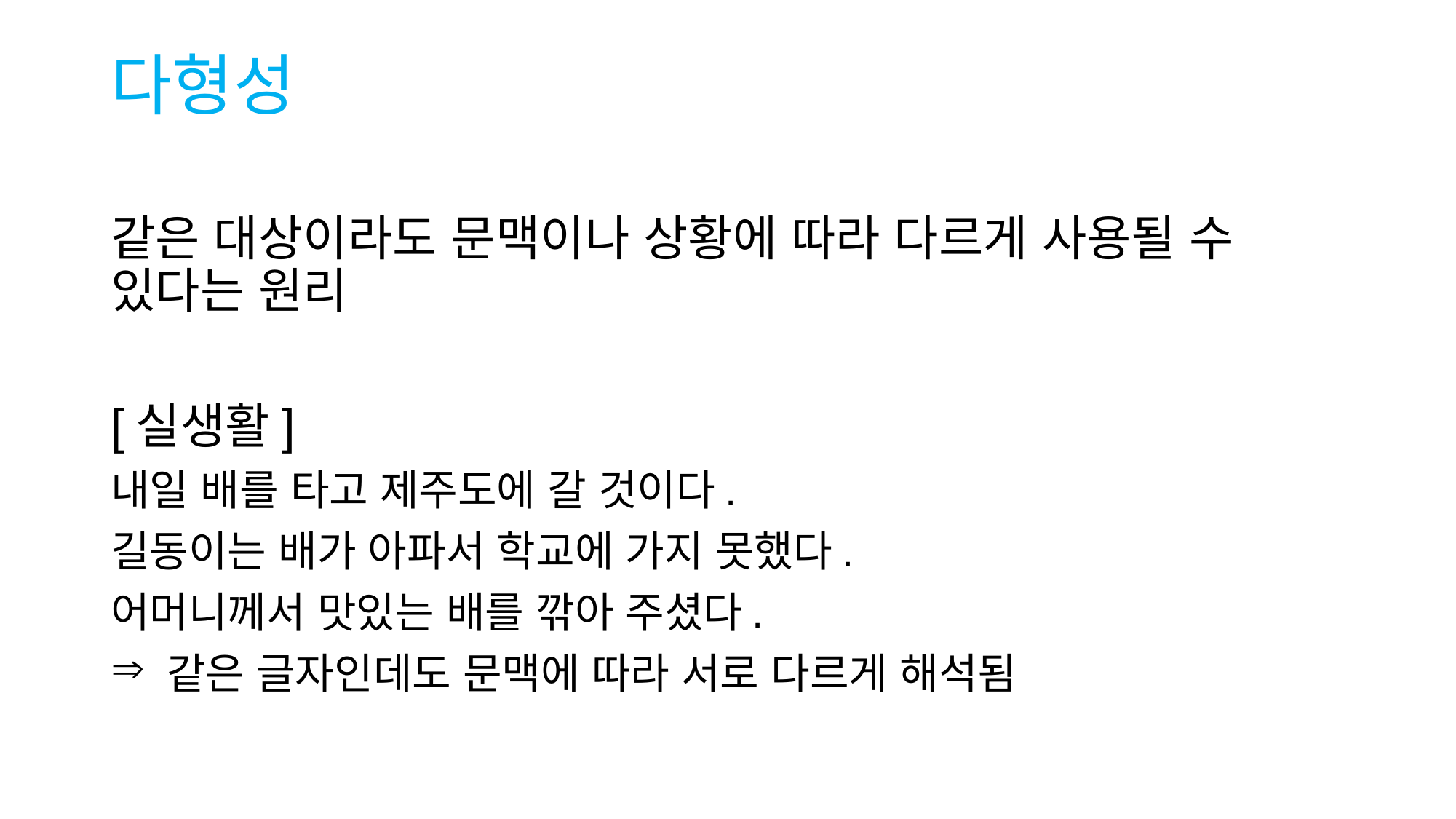

# 다형성
같은 대상이라도 문맥이나 상황에 따라 다르게 사용될 수 있다는 원리

[실생활]
내일 배를 타고 제주도에 갈 것이다.
길동이는 배가 아파서 학교에 가지 못했다.
어머니께서 맛있는 배를 깎아 주셨다.
 같은 글자인데도 문맥에 따라 서로 다르게 해석됨